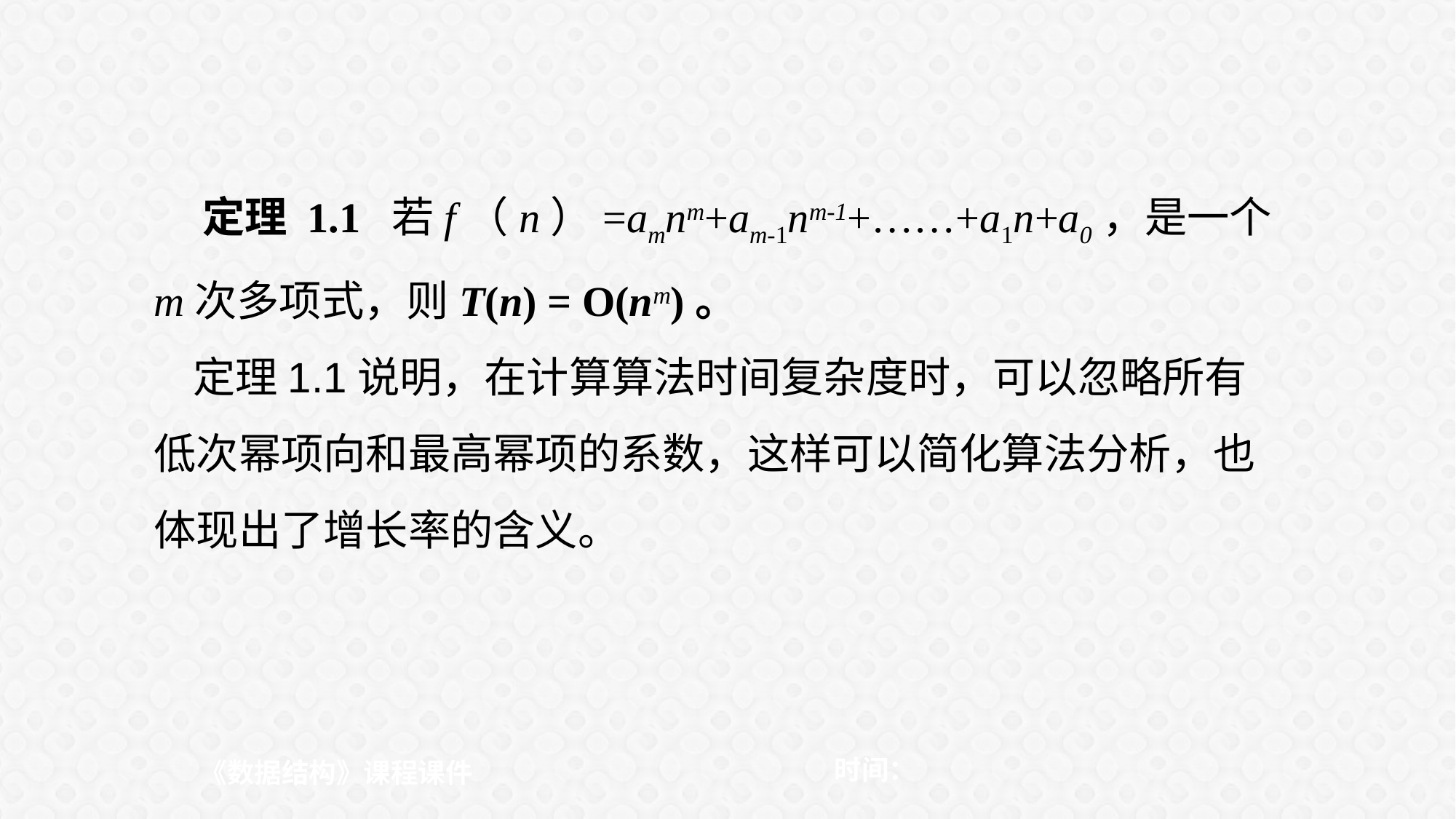

定理 1.1  若f（n）=amnm+am-1nm-1+……+a1n+a0，是一个m次多项式，则T(n) = O(nm)。
   定理1.1说明，在计算算法时间复杂度时，可以忽略所有低次幂项向和最高幂项的系数，这样可以简化算法分析，也体现出了增长率的含义。
时间：
《数据结构》课程课件